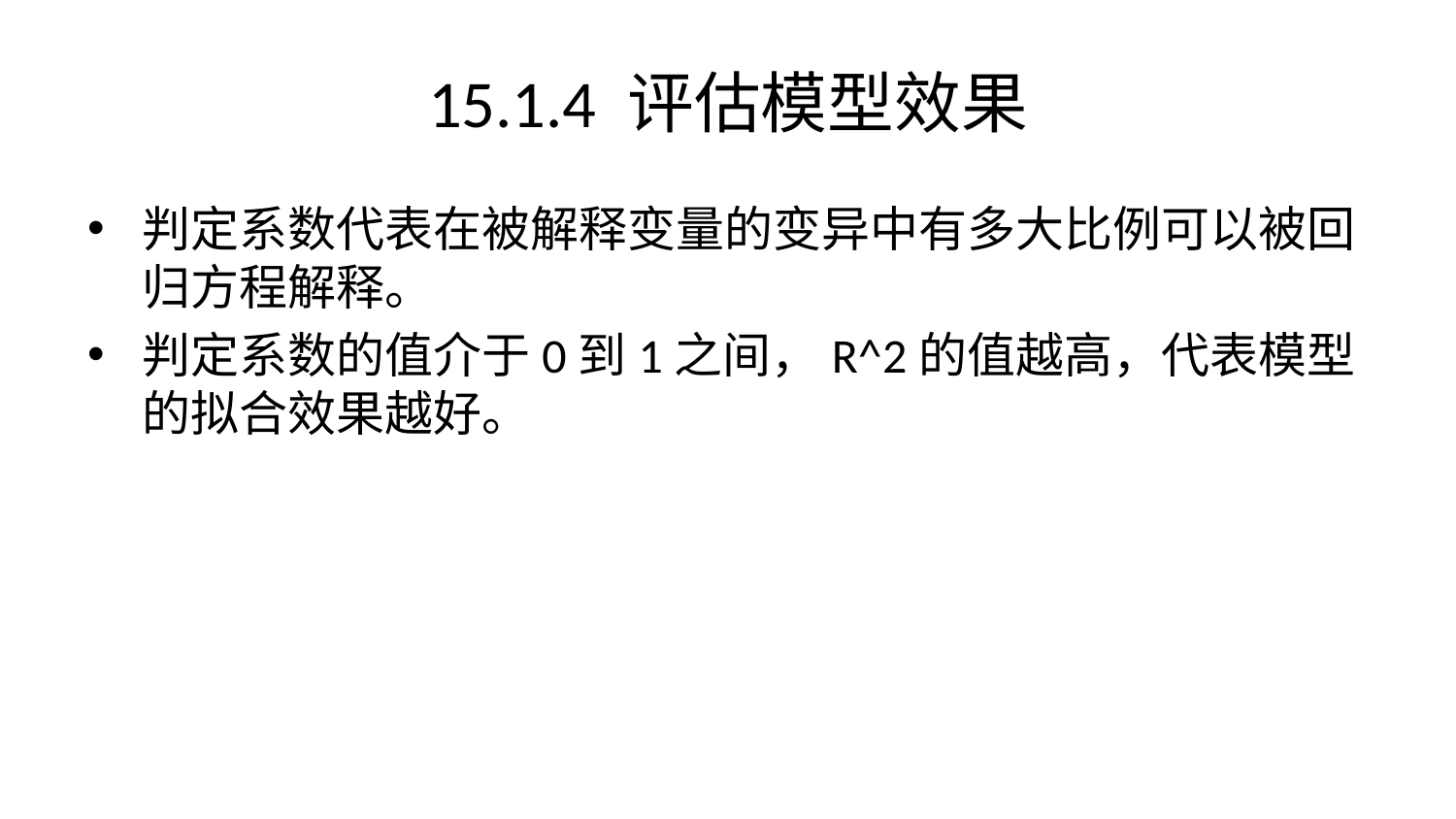

# 15.1.4 评估模型效果
判定系数代表在被解释变量的变异中有多大比例可以被回归方程解释。
判定系数的值介于0到1之间，R^2的值越高，代表模型的拟合效果越好。